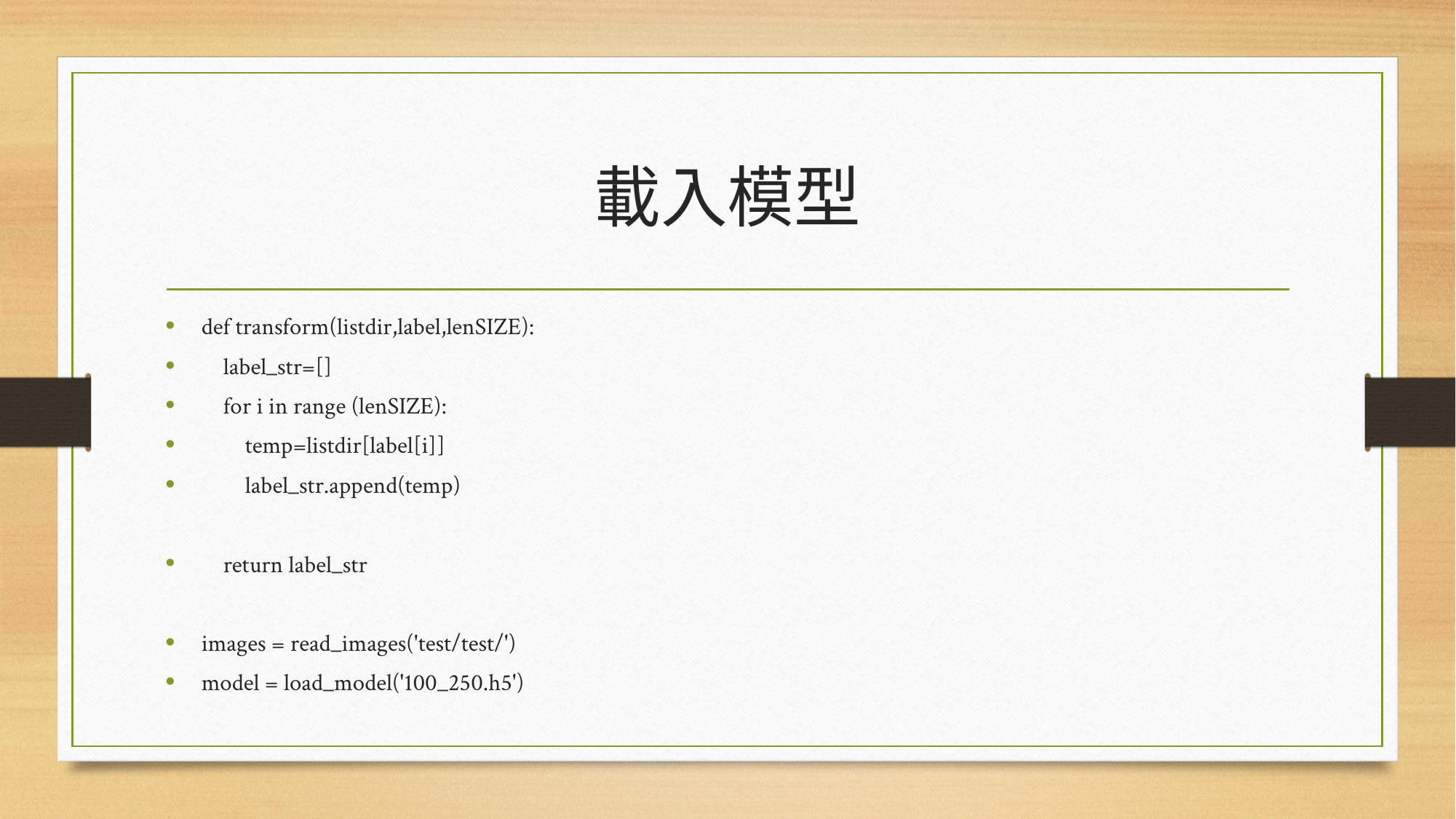

# 載入模型
def transform(listdir,label,lenSIZE):
    label_str=[]
    for i in range (lenSIZE):
        temp=listdir[label[i]]
        label_str.append(temp)

    return label_str

images = read_images('test/test/')
model = load_model('100_250.h5')